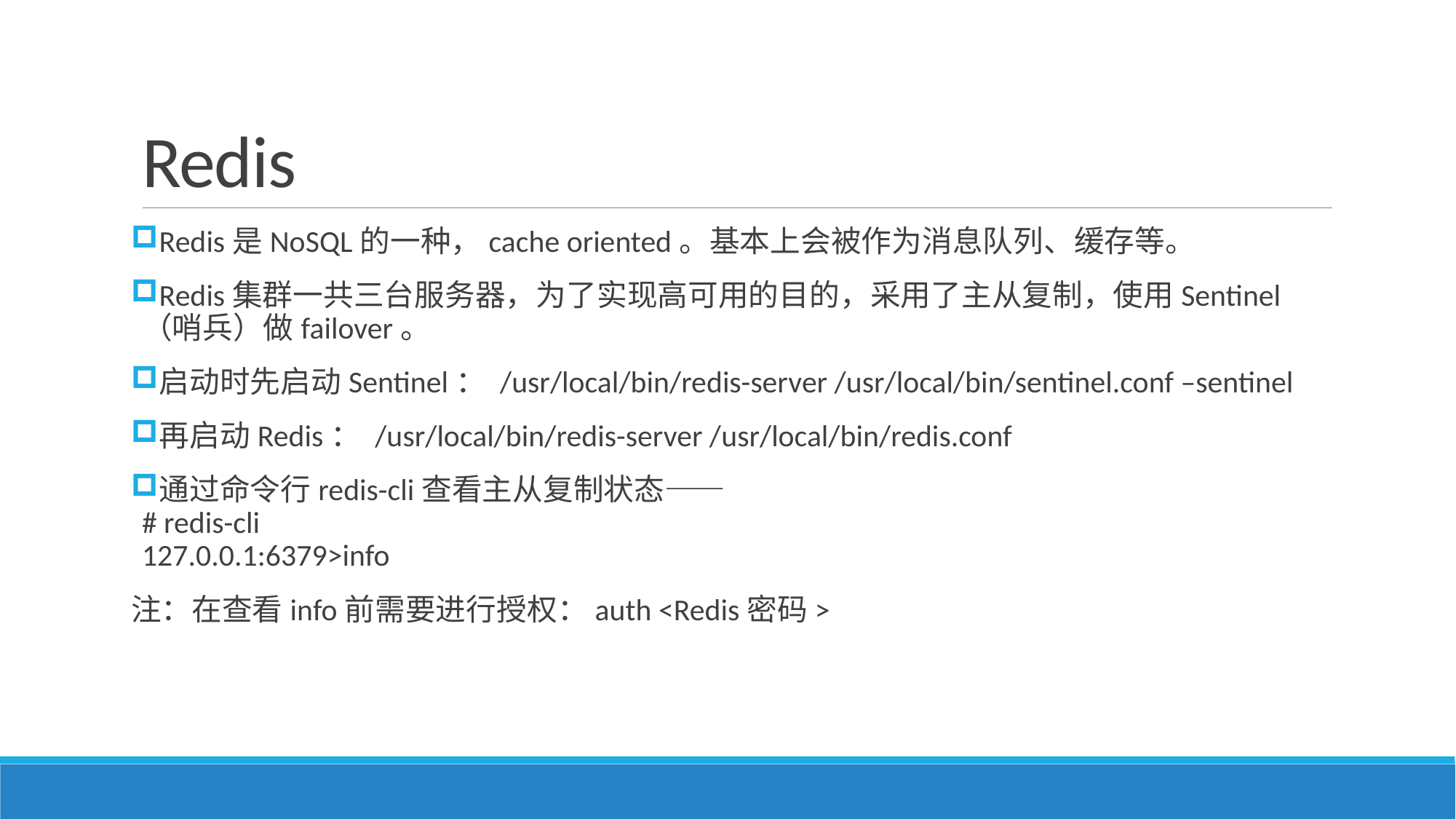

# Redis
Redis是NoSQL的一种，cache oriented。基本上会被作为消息队列、缓存等。
Redis集群一共三台服务器，为了实现高可用的目的，采用了主从复制，使用Sentinel（哨兵）做failover。
启动时先启动Sentinel： /usr/local/bin/redis-server /usr/local/bin/sentinel.conf –sentinel
再启动Redis： /usr/local/bin/redis-server /usr/local/bin/redis.conf
通过命令行redis-cli查看主从复制状态——
# redis-cli
127.0.0.1:6379>info
注：在查看info前需要进行授权：auth <Redis密码>